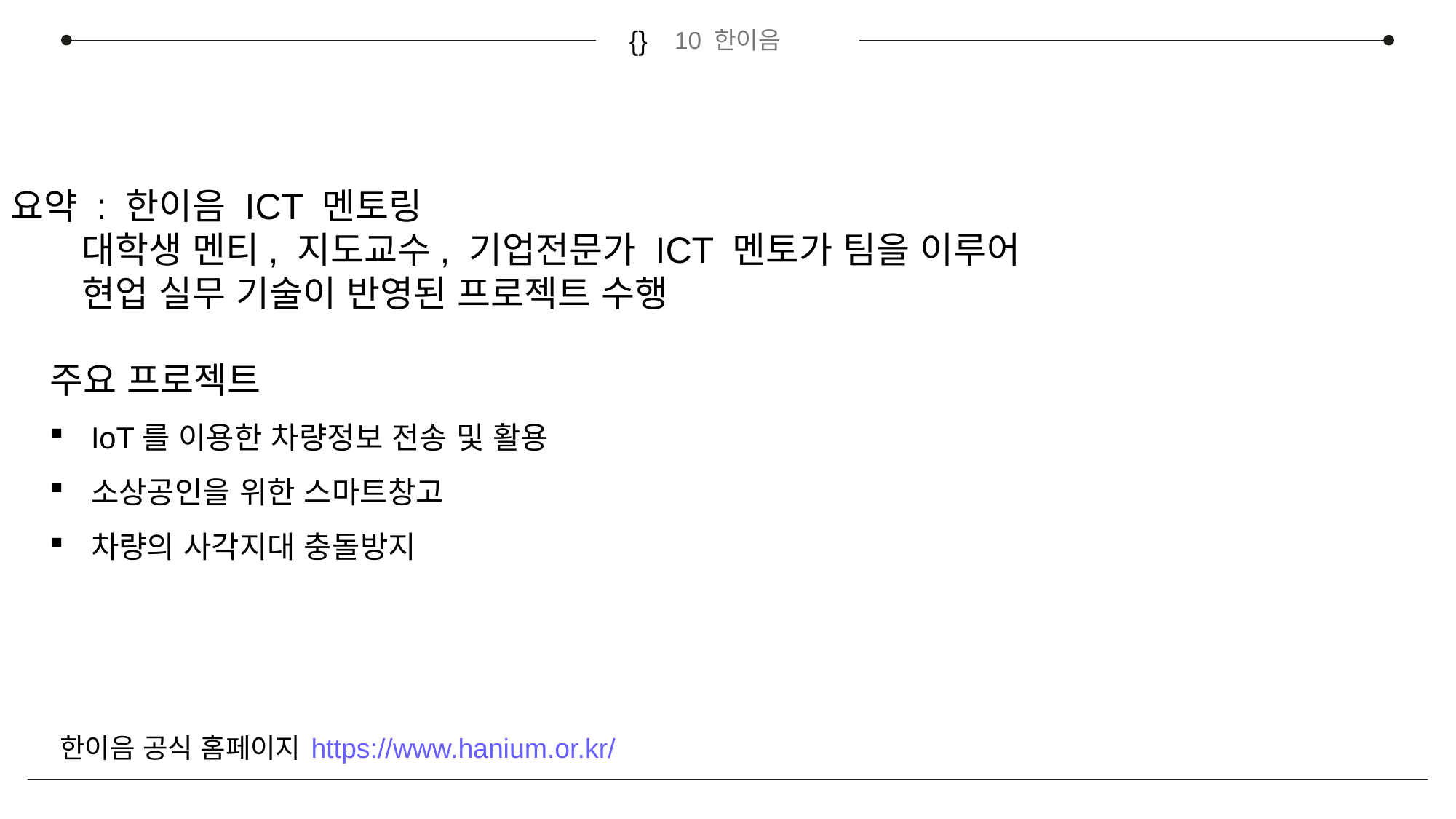

{}
10 한이음

요약 : 한이음 ICT 멘토링
       대학생 멘티, 지도교수, 기업전문가 ICT 멘토가 팀을 이루어
       현업 실무 기술이 반영된 프로젝트 수행
주요 프로젝트
IoT를 이용한 차량정보 전송 및 활용
소상공인을 위한 스마트창고
차량의 사각지대 충돌방지
한이음 공식 홈페이지
https://www.hanium.or.kr/